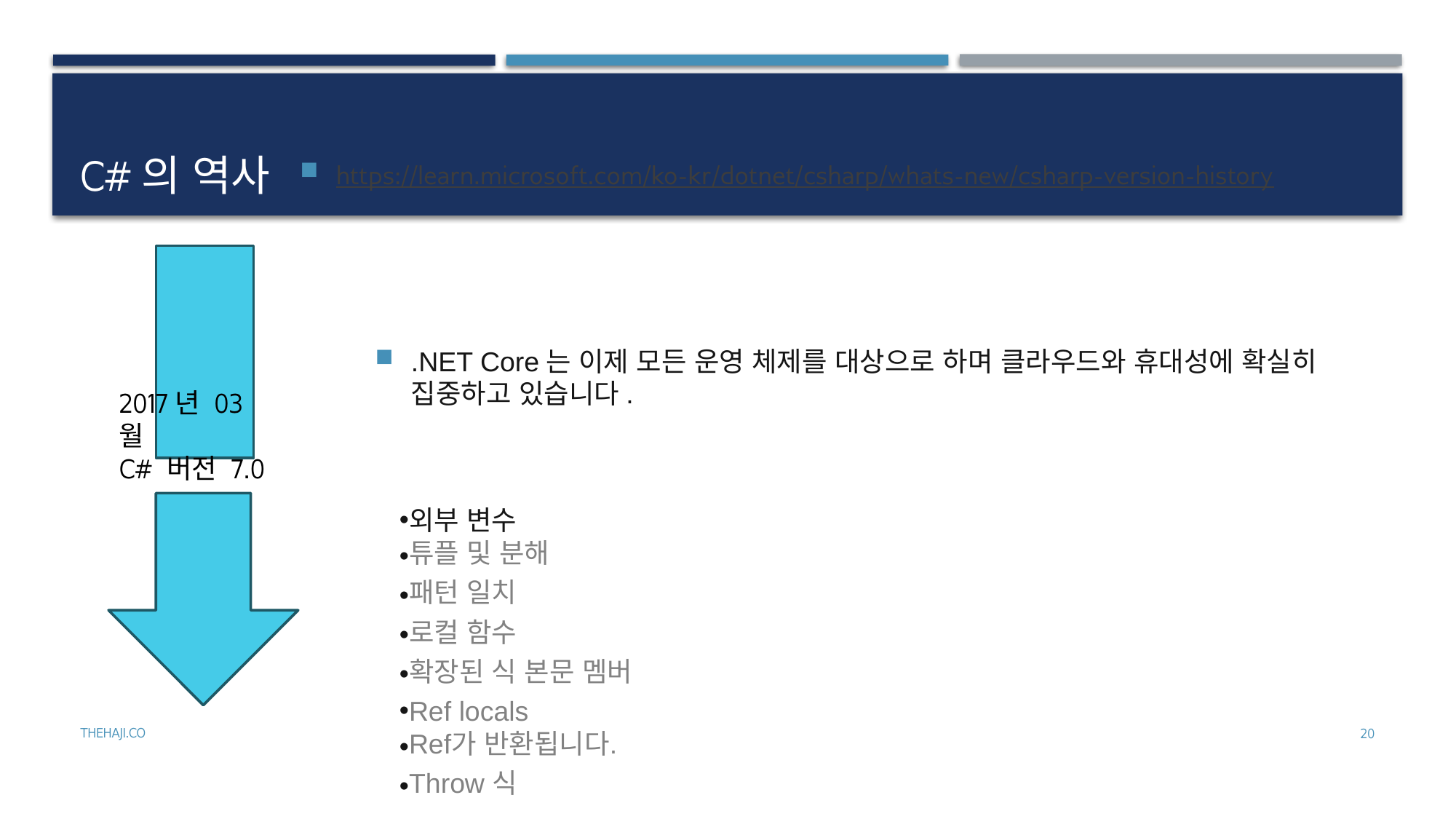

# C#의 역사
https://learn.microsoft.com/ko-kr/dotnet/csharp/whats-new/csharp-version-history

.NET Core는 이제 모든 운영 체제를 대상으로 하며 클라우드와 휴대성에 확실히 집중하고 있습니다.
2017년 03월
C# 버전 7.0

외부 변수
튜플 및 분해
패턴 일치
로컬 함수
확장된 식 본문 멤버
Ref locals
Ref가 반환됩니다.
Throw 식

thehaji.co
20